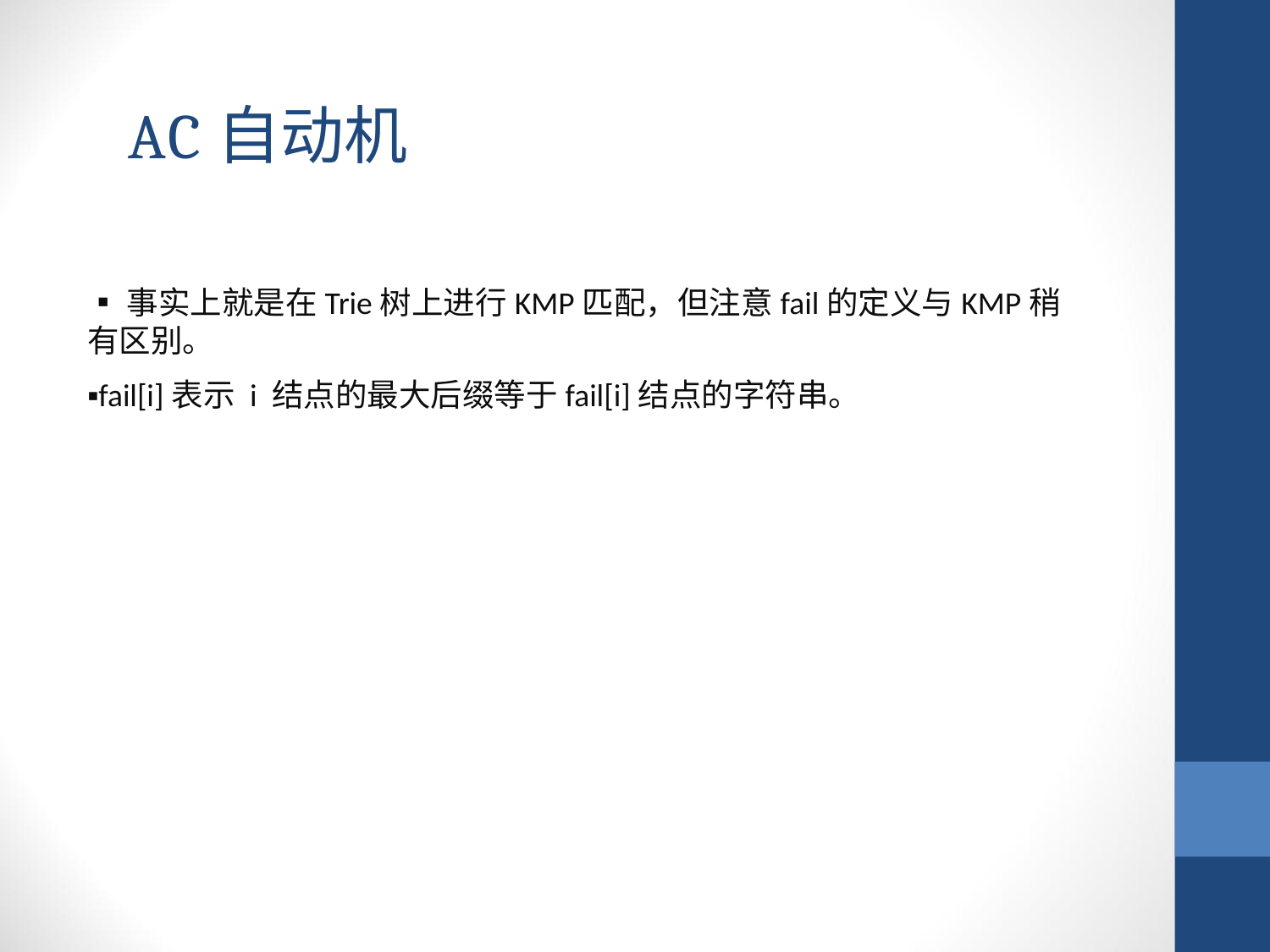

AC自动机
▪事实上就是在Trie树上进行KMP匹配，但注意fail的定义与KMP稍有区别。
▪fail[i]表示 i 结点的最大后缀等于fail[i]结点的字符串。